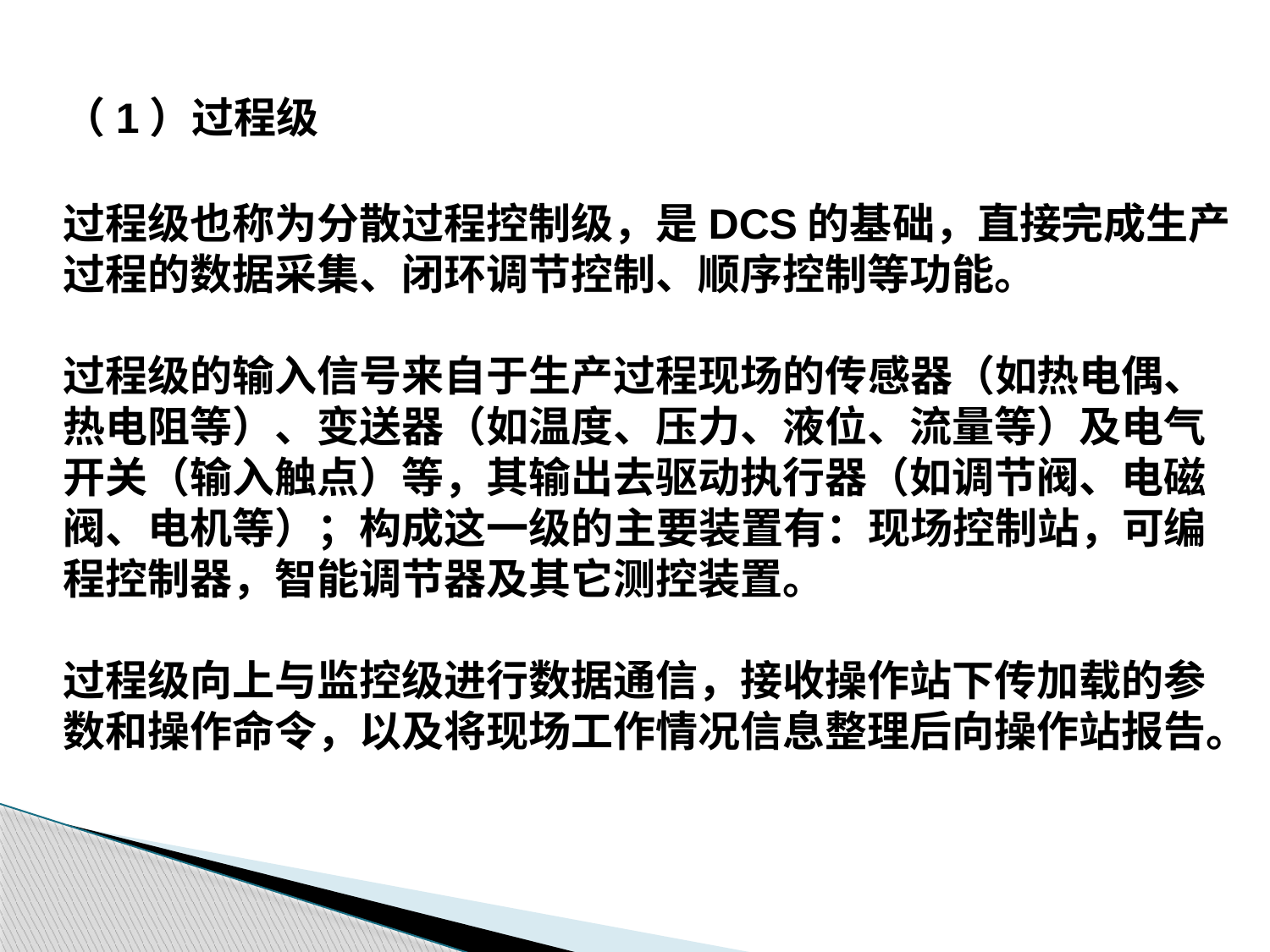

（1）过程级

	过程级也称为分散过程控制级，是DCS的基础，直接完成生产过程的数据采集、闭环调节控制、顺序控制等功能。

	过程级的输入信号来自于生产过程现场的传感器（如热电偶、热电阻等）、变送器（如温度、压力、液位、流量等）及电气开关（输入触点）等，其输出去驱动执行器（如调节阀、电磁阀、电机等）；构成这一级的主要装置有：现场控制站，可编程控制器，智能调节器及其它测控装置。

	过程级向上与监控级进行数据通信，接收操作站下传加载的参数和操作命令，以及将现场工作情况信息整理后向操作站报告。